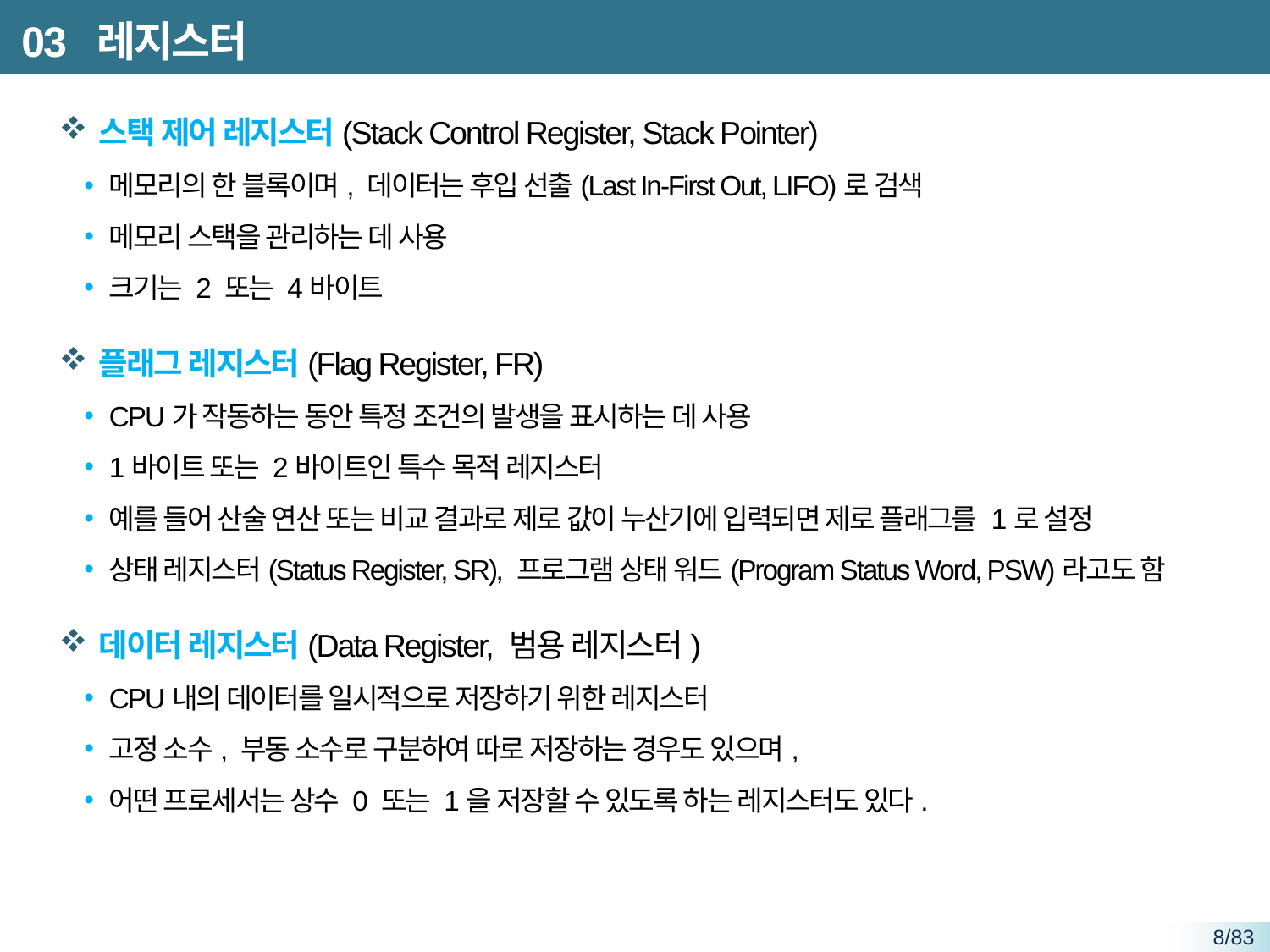

# 03  레지스터
스택 제어 레지스터(Stack Control Register, Stack Pointer)
메모리의 한 블록이며, 데이터는 후입 선출(Last In-First Out, LIFO)로 검색
메모리 스택을 관리하는 데 사용
크기는 2 또는 4바이트
플래그 레지스터(Flag Register, FR)
CPU가 작동하는 동안 특정 조건의 발생을 표시하는 데 사용
1바이트 또는 2바이트인 특수 목적 레지스터
예를 들어 산술 연산 또는 비교 결과로 제로 값이 누산기에 입력되면 제로 플래그를 1로 설정
상태 레지스터(Status Register, SR), 프로그램 상태 워드(Program Status Word, PSW)라고도 함
데이터 레지스터(Data Register, 범용 레지스터)
CPU내의 데이터를 일시적으로 저장하기 위한 레지스터
고정 소수, 부동 소수로 구분하여 따로 저장하는 경우도 있으며,
어떤 프로세서는 상수 0 또는 1을 저장할 수 있도록 하는 레지스터도 있다.